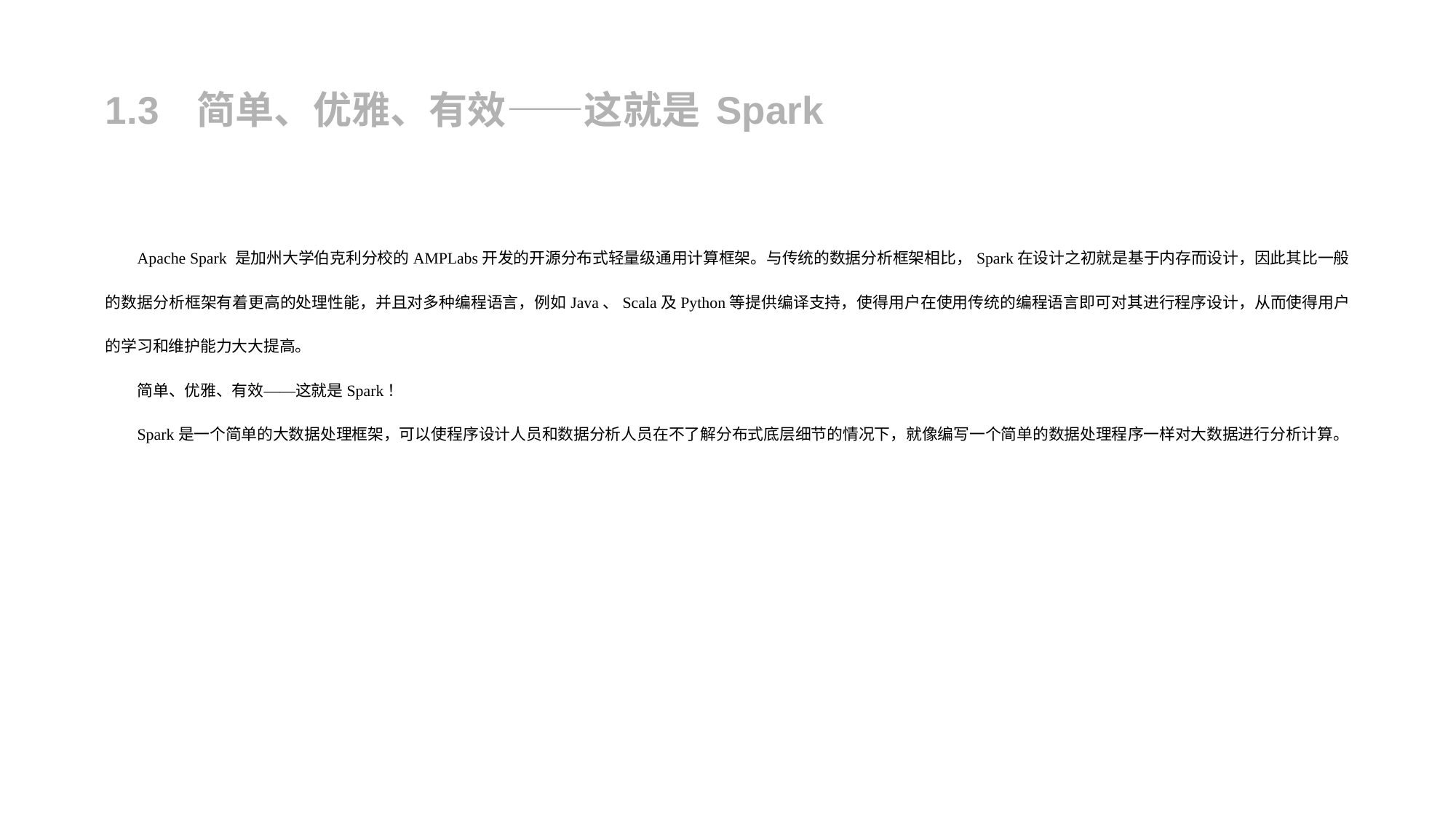

# 1.3  简单、优雅、有效——这就是Spark
Apache Spark 是加州大学伯克利分校的AMPLabs开发的开源分布式轻量级通用计算框架。与传统的数据分析框架相比，Spark在设计之初就是基于内存而设计，因此其比一般的数据分析框架有着更高的处理性能，并且对多种编程语言，例如Java、Scala及Python等提供编译支持，使得用户在使用传统的编程语言即可对其进行程序设计，从而使得用户的学习和维护能力大大提高。
简单、优雅、有效——这就是Spark！
Spark是一个简单的大数据处理框架，可以使程序设计人员和数据分析人员在不了解分布式底层细节的情况下，就像编写一个简单的数据处理程序一样对大数据进行分析计算。